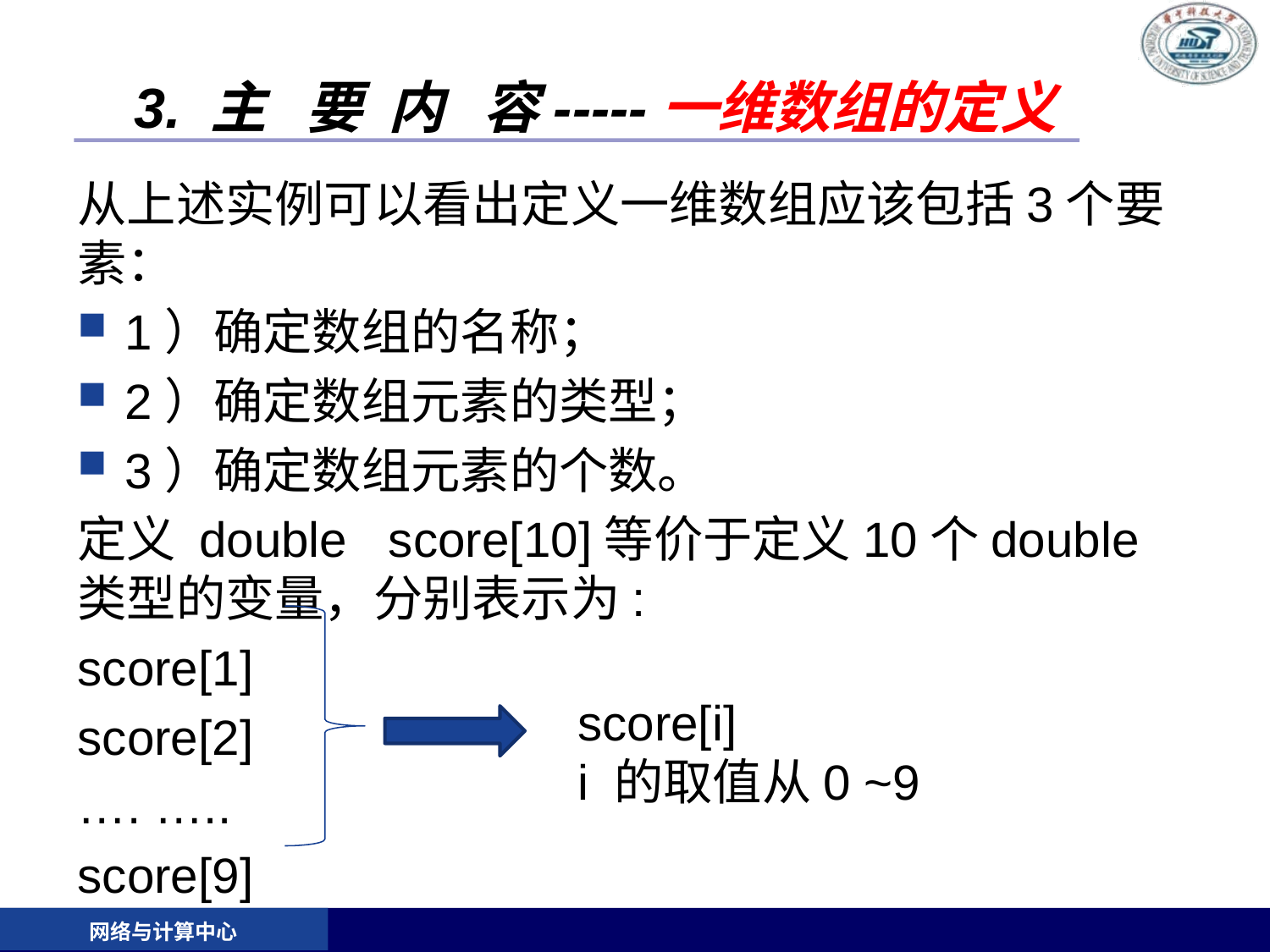

# 3. 主   要  内   容-----一维数组的定义
从上述实例可以看出定义一维数组应该包括3个要素：
1）确定数组的名称；
2）确定数组元素的类型；
3）确定数组元素的个数。
定义 double   score[10]等价于定义10个double类型的变量，分别表示为:
score[1]
score[2]
…. …..
score[9]

score[i]
i 的取值从0 ~9

网络与计算中心